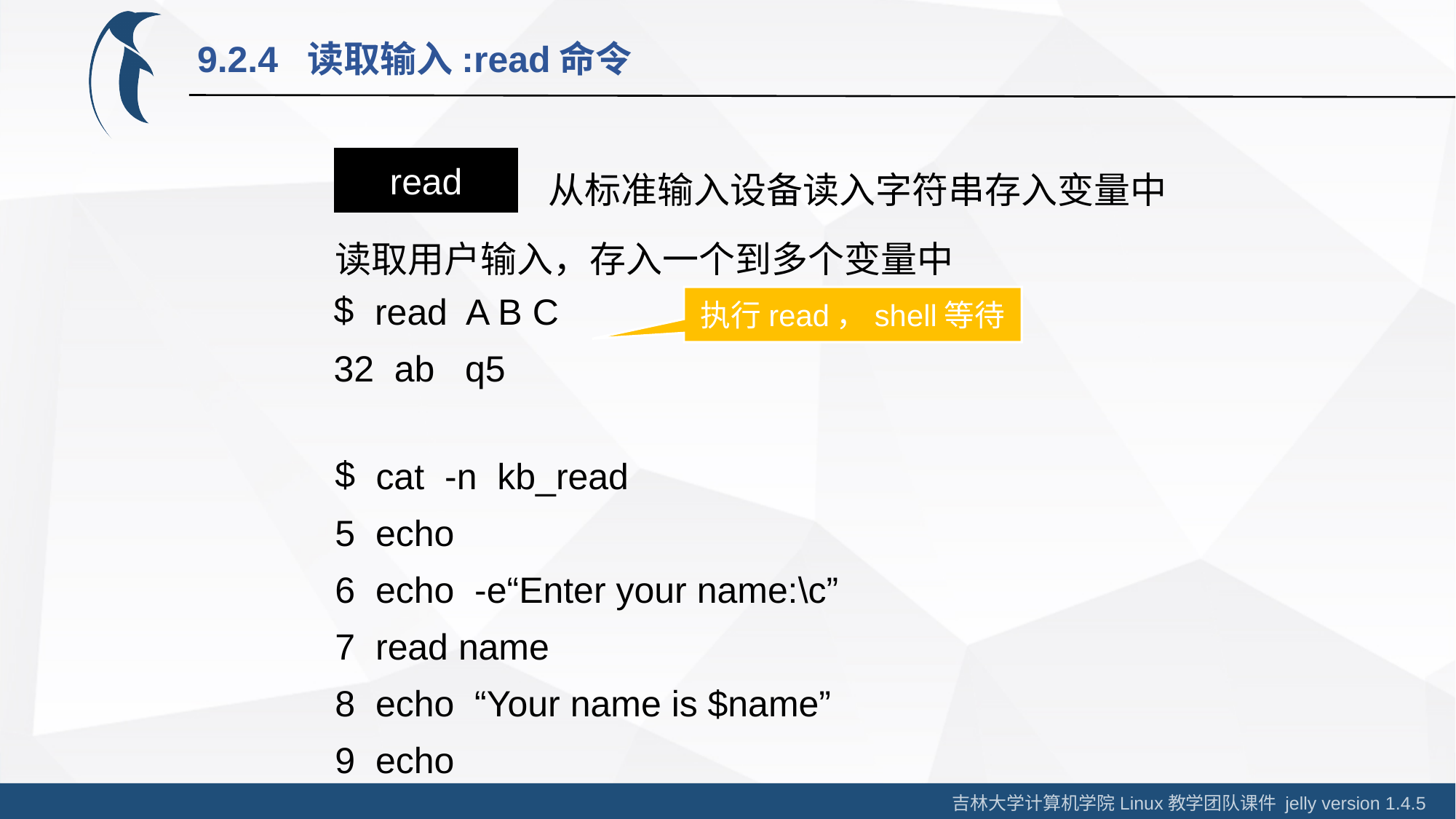

9.2.4  读取输入:read命令
从标准输入设备读入字符串存入变量中
read
读取用户输入，存入一个到多个变量中
read  A B C
32  ab   q5

执行read，shell等待
cat  -n  kb_read
5  echo
6  echo  -e“Enter your name:\c”
7  read name
8  echo  “Your name is $name”
9  echo